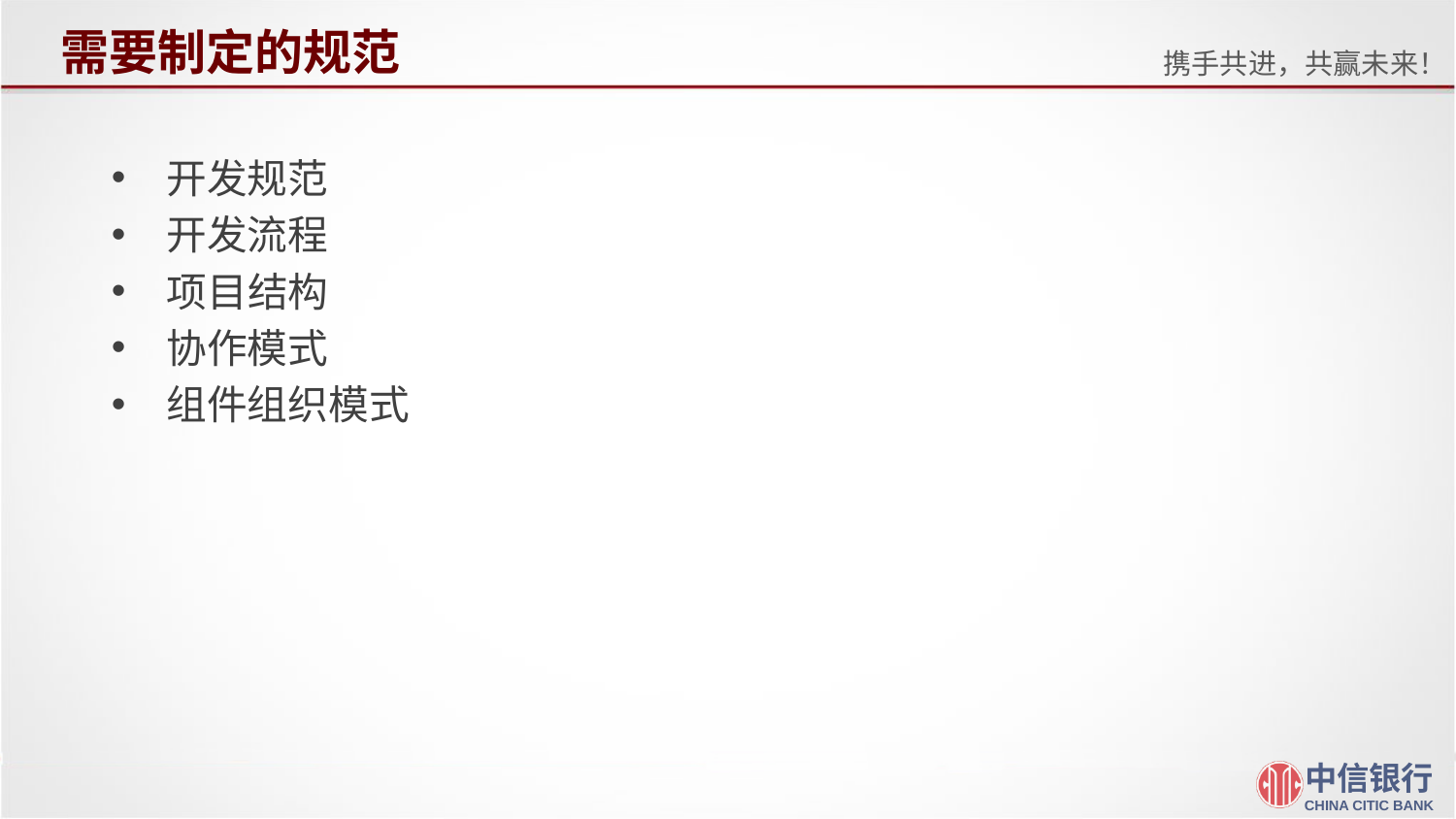

# 需要制定的规范
开发规范
开发流程
项目结构
协作模式
组件组织模式